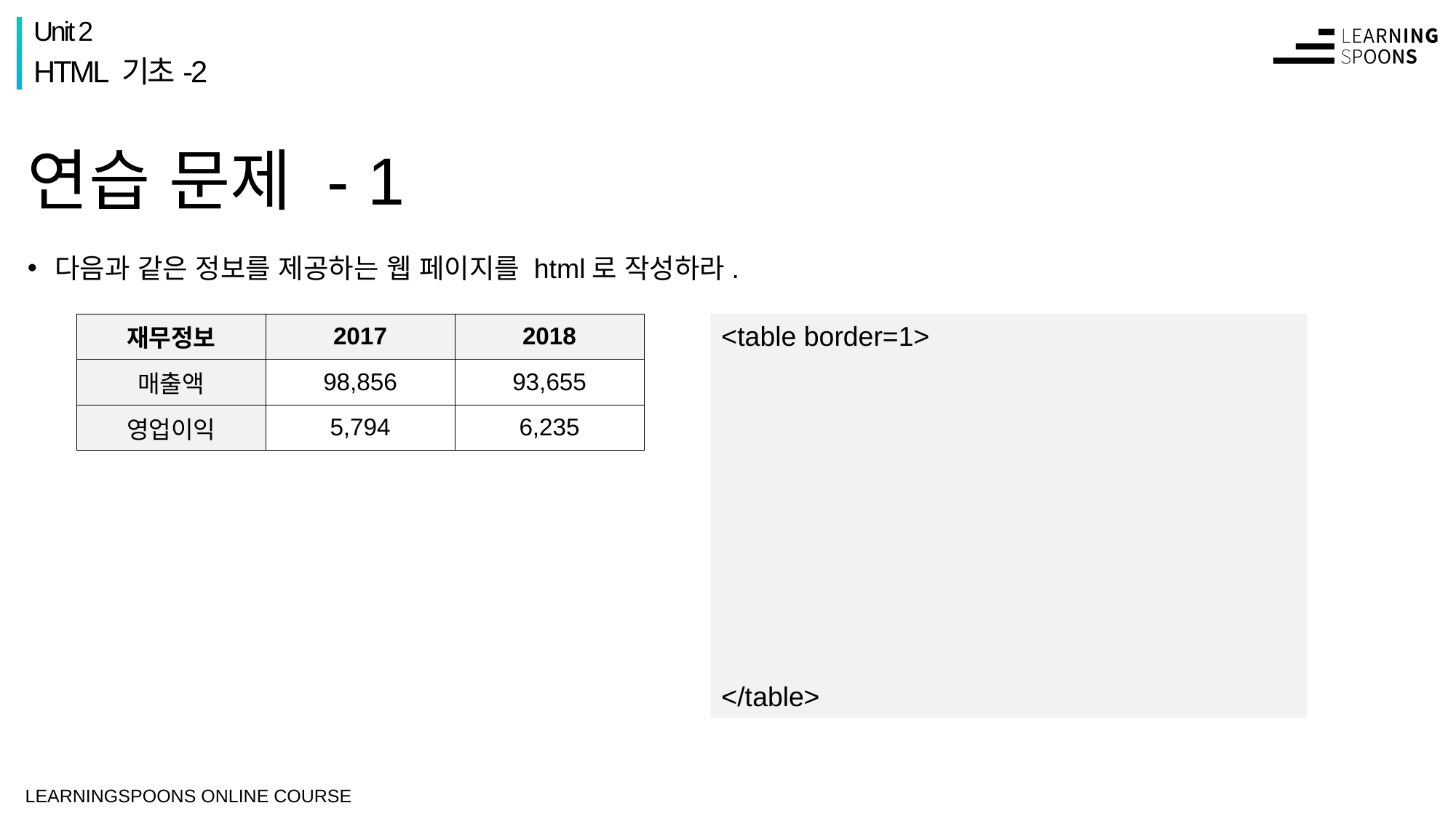

Unit 2
HTML 기초-2
# 연습 문제 - 1
다음과 같은 정보를 제공하는 웹 페이지를 html로 작성하라.

<table border=1>

</table>
| 재무정보 | 2017 | 2018 |
| --- | --- | --- |
| 매출액 | 98,856 | 93,655 |
| 영업이익 | 5,794 | 6,235 |